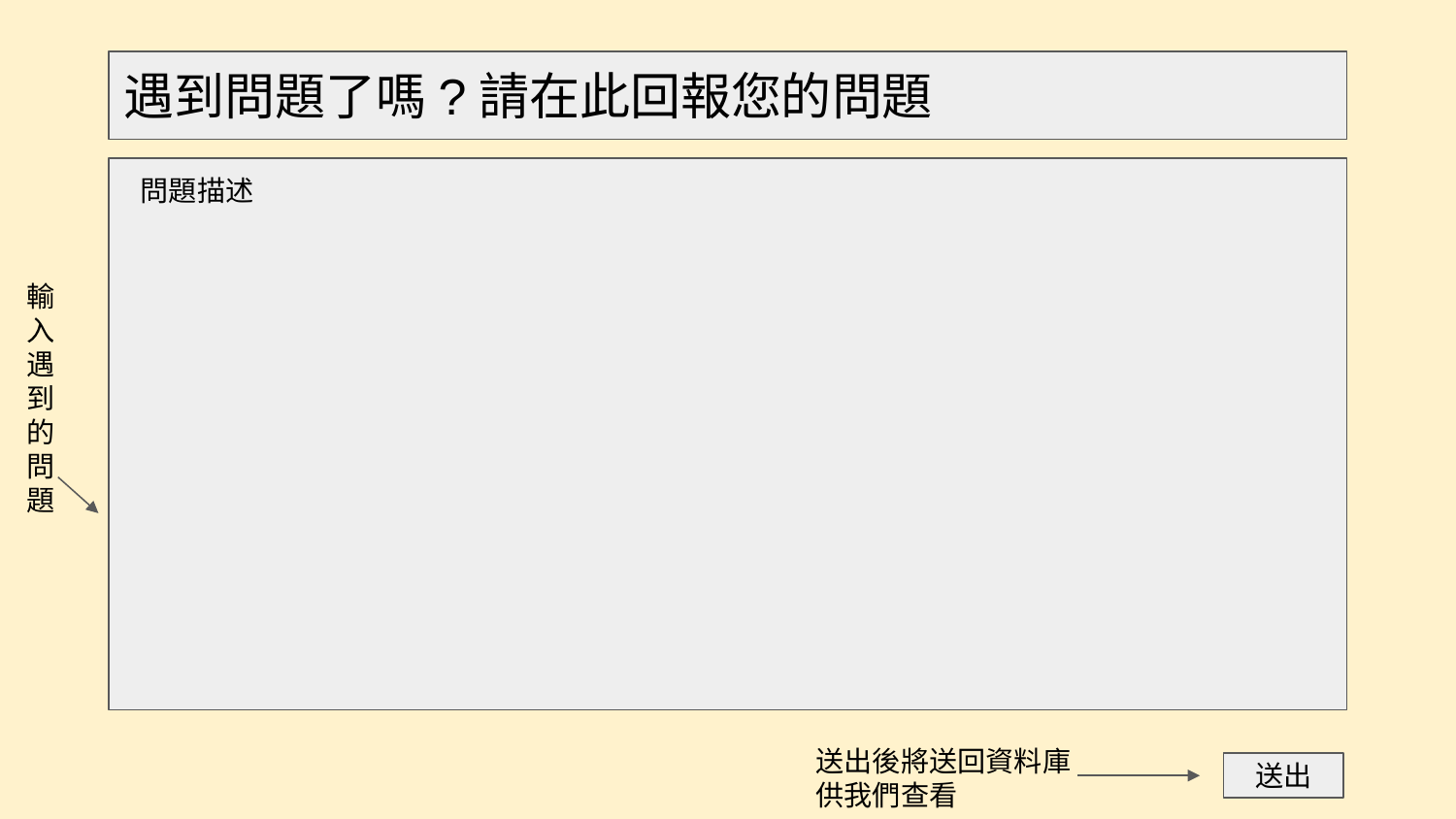

遇到問題了嗎?請在此回報您的問題
問題描述

輸入遇到的問題
送出後將送回資料庫供我們查看
送出